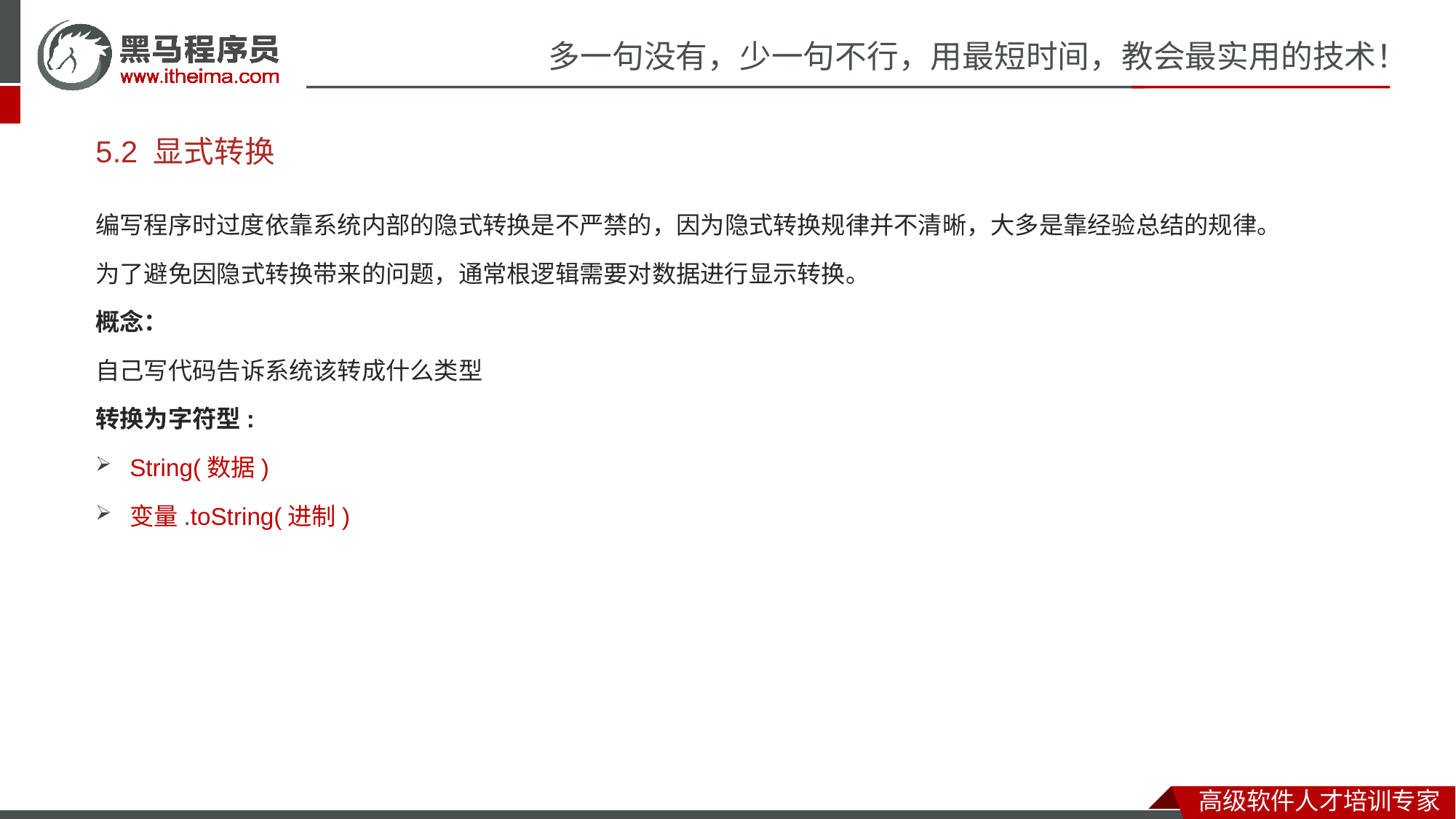

# 5.2 显式转换
编写程序时过度依靠系统内部的隐式转换是不严禁的，因为隐式转换规律并不清晰，大多是靠经验总结的规律。
为了避免因隐式转换带来的问题，通常根逻辑需要对数据进行显示转换。
概念：
自己写代码告诉系统该转成什么类型
转换为字符型:
String(数据)
变量.toString(进制)